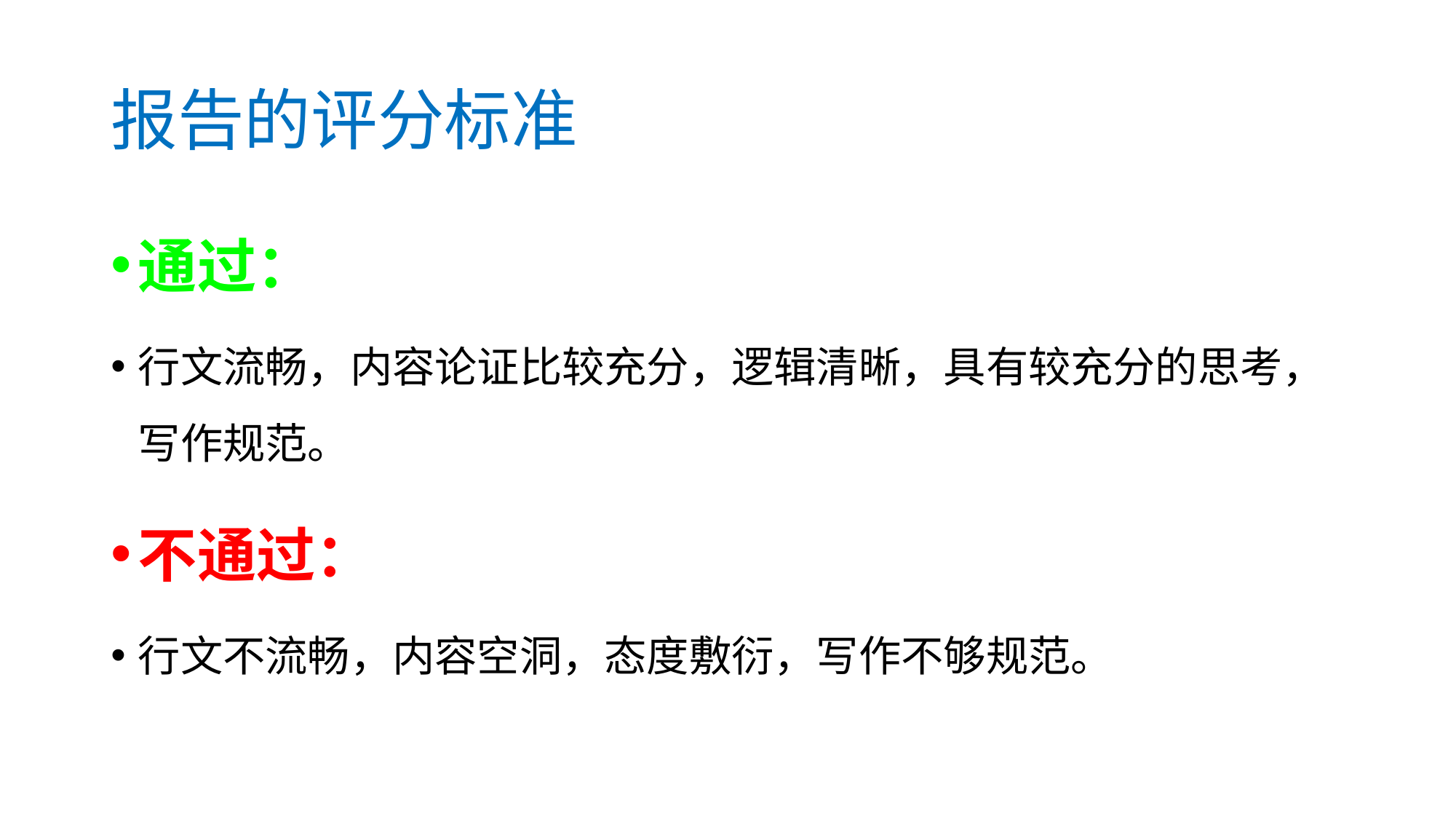

# 报告的评分标准
通过：
行文流畅，内容论证比较充分，逻辑清晰，具有较充分的思考，写作规范。
不通过：
行文不流畅，内容空洞，态度敷衍，写作不够规范。